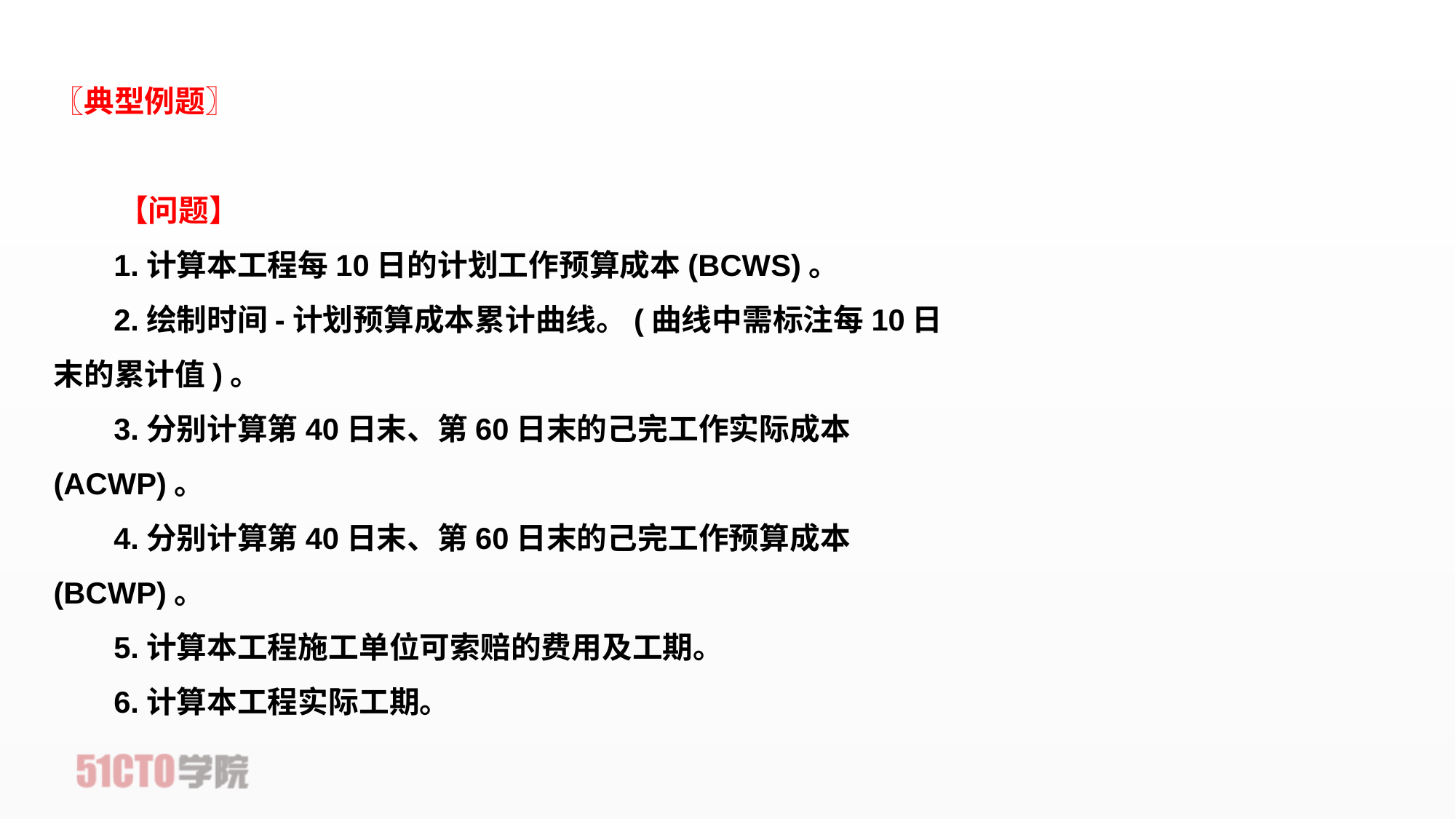

〖典型例题〗

【问题】
1.计算本工程每10日的计划工作预算成本(BCWS)。
2.绘制时间-计划预算成本累计曲线。(曲线中需标注每10日末的累计值)。
3.分别计算第40日末、第60日末的己完工作实际成本(ACWP)。
4.分别计算第40日末、第60日末的己完工作预算成本(BCWP)。
5.计算本工程施工单位可索赔的费用及工期。
6.计算本工程实际工期。